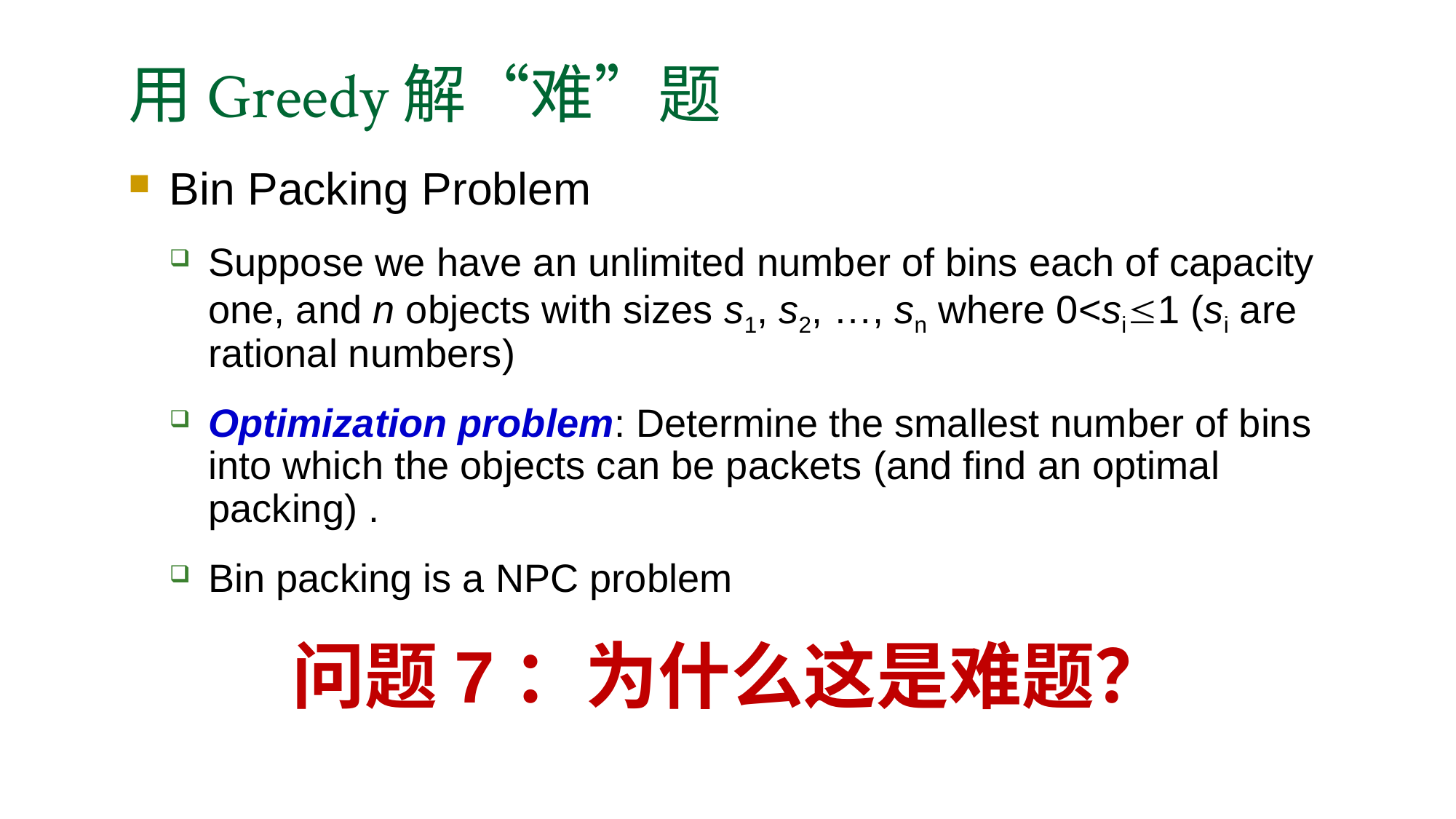

# 用Greedy解“难”题
Bin Packing Problem
Suppose we have an unlimited number of bins each of capacity one, and n objects with sizes s1, s2, …, sn where 0<si≤1 (si are rational numbers)
Optimization problem: Determine the smallest number of bins into which the objects can be packets (and find an optimal packing) .
Bin packing is a NPC problem
问题7：为什么这是难题？